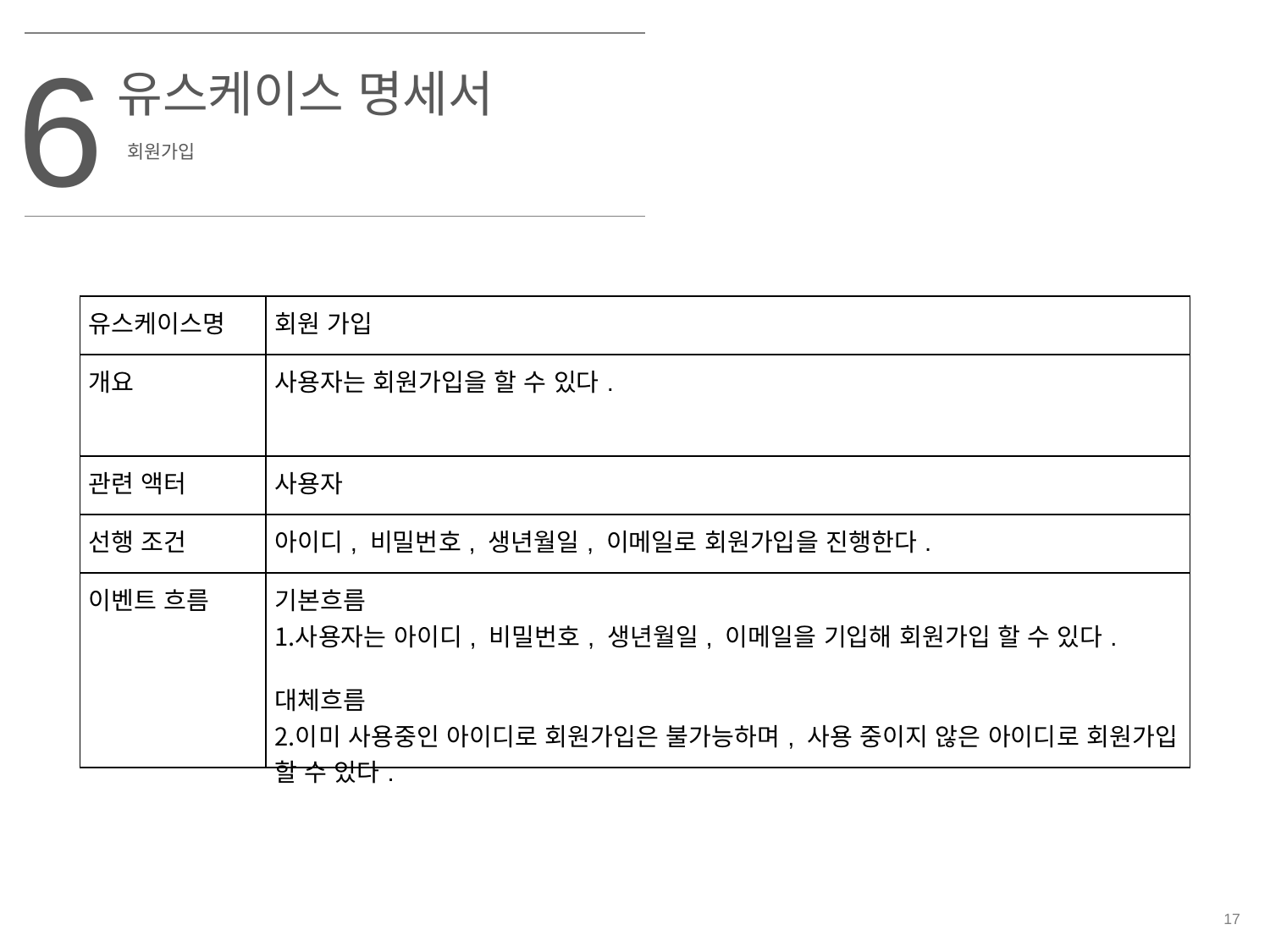

6
유스케이스 명세서
회원가입
| 유스케이스명 | 회원 가입 |
| --- | --- |
| 개요 | 사용자는 회원가입을 할 수 있다. |
| 관련 액터 | 사용자 |
| 선행 조건 | 아이디, 비밀번호, 생년월일, 이메일로 회원가입을 진행한다. |
| 이벤트 흐름 | 기본흐름 사용자는 아이디, 비밀번호, 생년월일, 이메일을 기입해 회원가입 할 수 있다. 대체흐름 이미 사용중인 아이디로 회원가입은 불가능하며, 사용 중이지 않은 아이디로 회원가입 할 수 있다. |